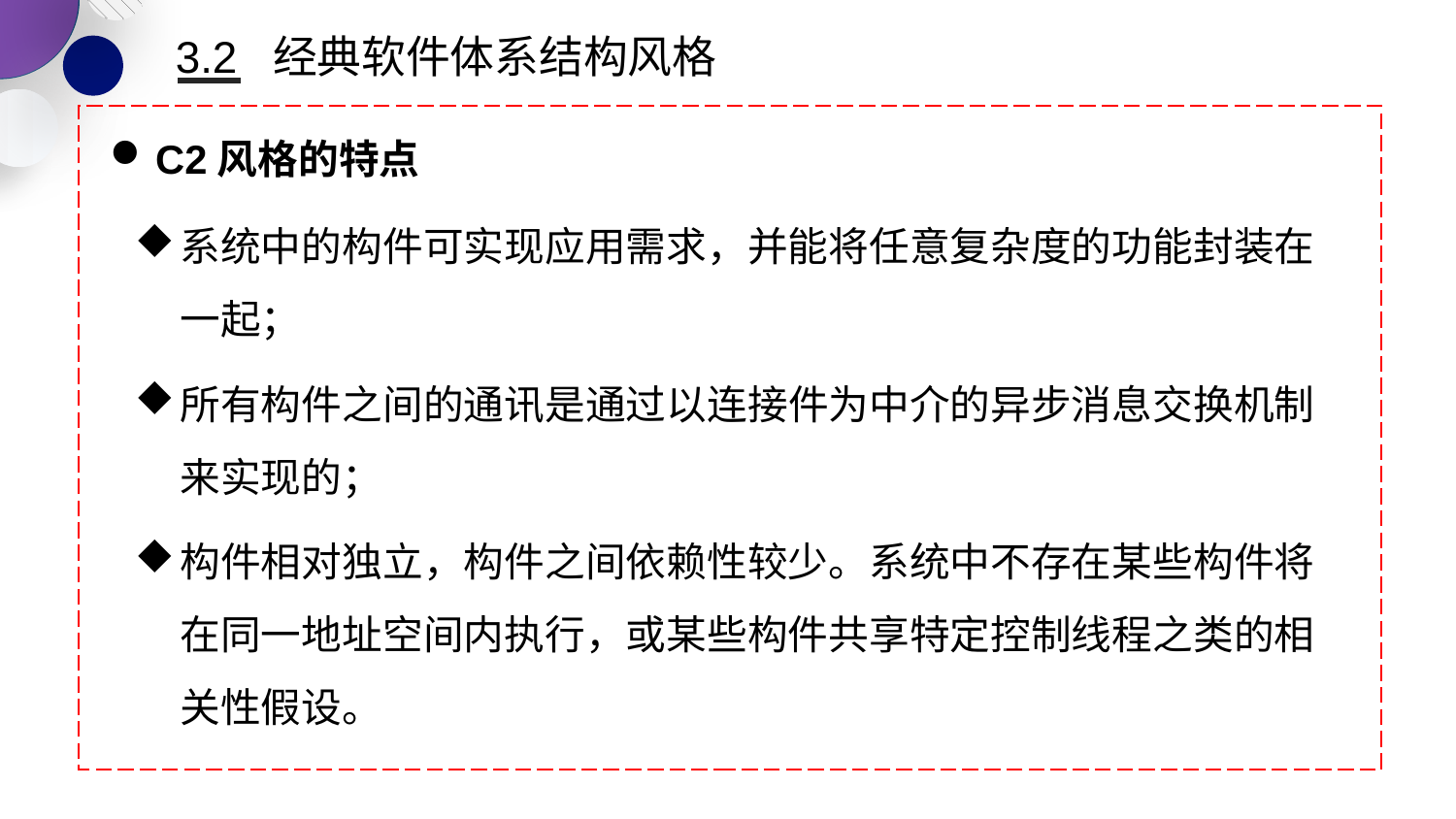

3.2  经典软件体系结构风格

C2风格的特点
系统中的构件可实现应用需求，并能将任意复杂度的功能封装在一起；
所有构件之间的通讯是通过以连接件为中介的异步消息交换机制来实现的；
构件相对独立，构件之间依赖性较少。系统中不存在某些构件将在同一地址空间内执行，或某些构件共享特定控制线程之类的相关性假设。